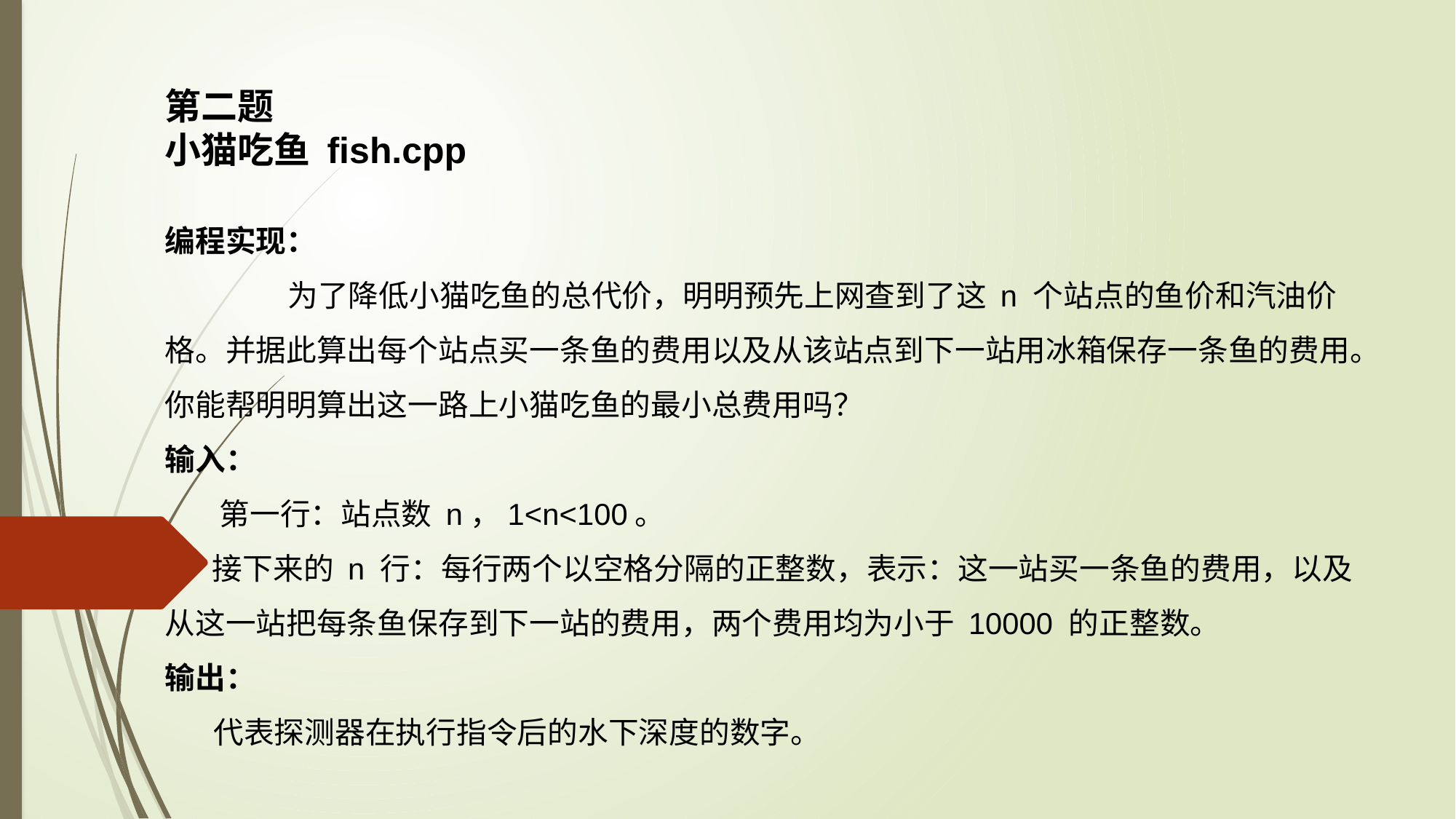

第二题
小猫吃鱼 fish.cpp
编程实现：
	 为了降低小猫吃鱼的总代价，明明预先上网查到了这 n 个站点的鱼价和汽油价格。并据此算出每个站点买一条鱼的费用以及从该站点到下一站用冰箱保存一条鱼的费用。你能帮明明算出这一路上小猫吃鱼的最小总费用吗？
输入：
第一行：站点数 n，1<n<100。
      接下来的 n 行：每行两个以空格分隔的正整数，表示：这一站买一条鱼的费用，以及从这一站把每条鱼保存到下一站的费用，两个费用均为小于 10000 的正整数。
输出：
      代表探测器在执行指令后的水下深度的数字。